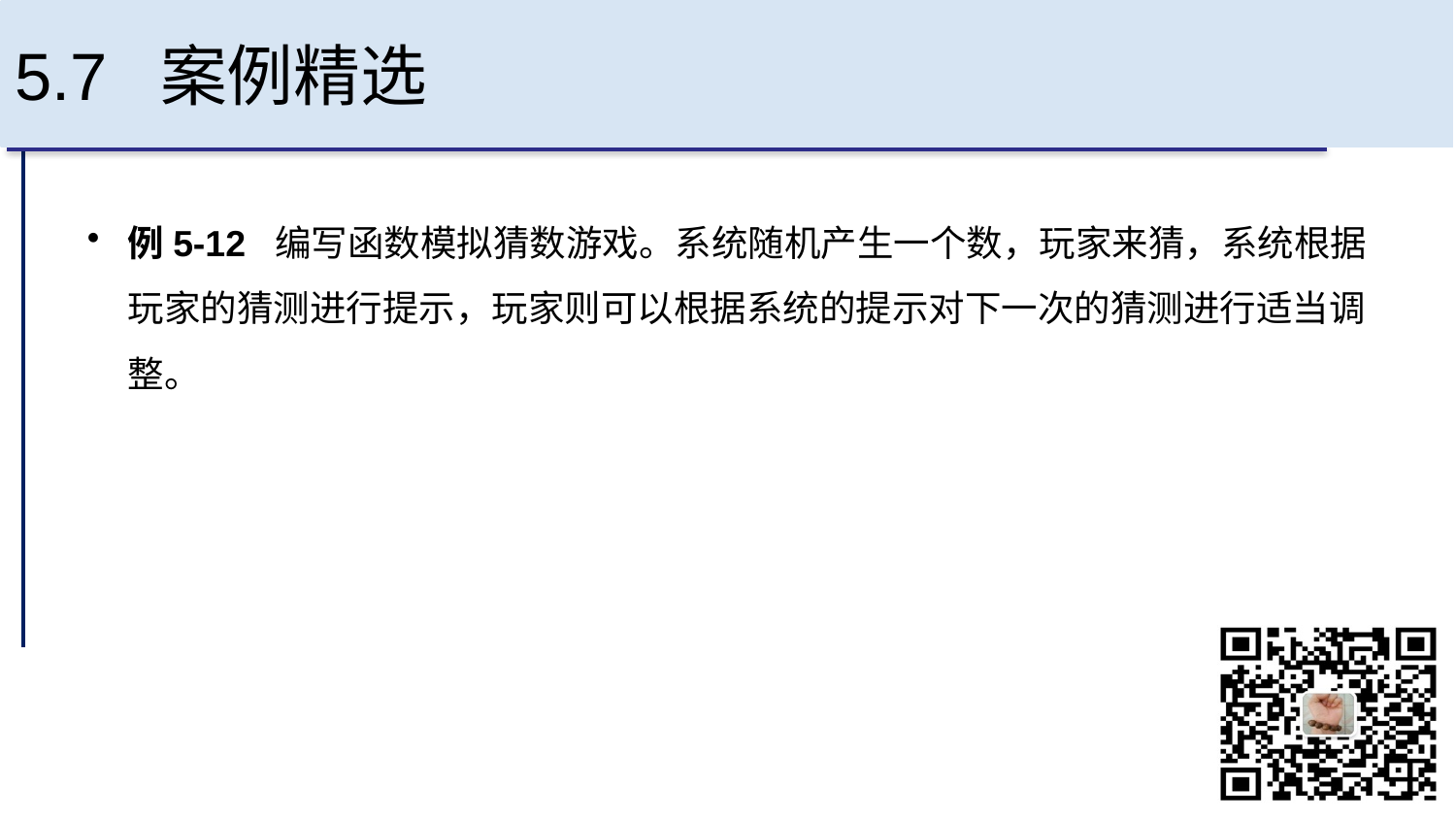

# 5.7  案例精选
例5-12  编写函数模拟猜数游戏。系统随机产生一个数，玩家来猜，系统根据玩家的猜测进行提示，玩家则可以根据系统的提示对下一次的猜测进行适当调整。